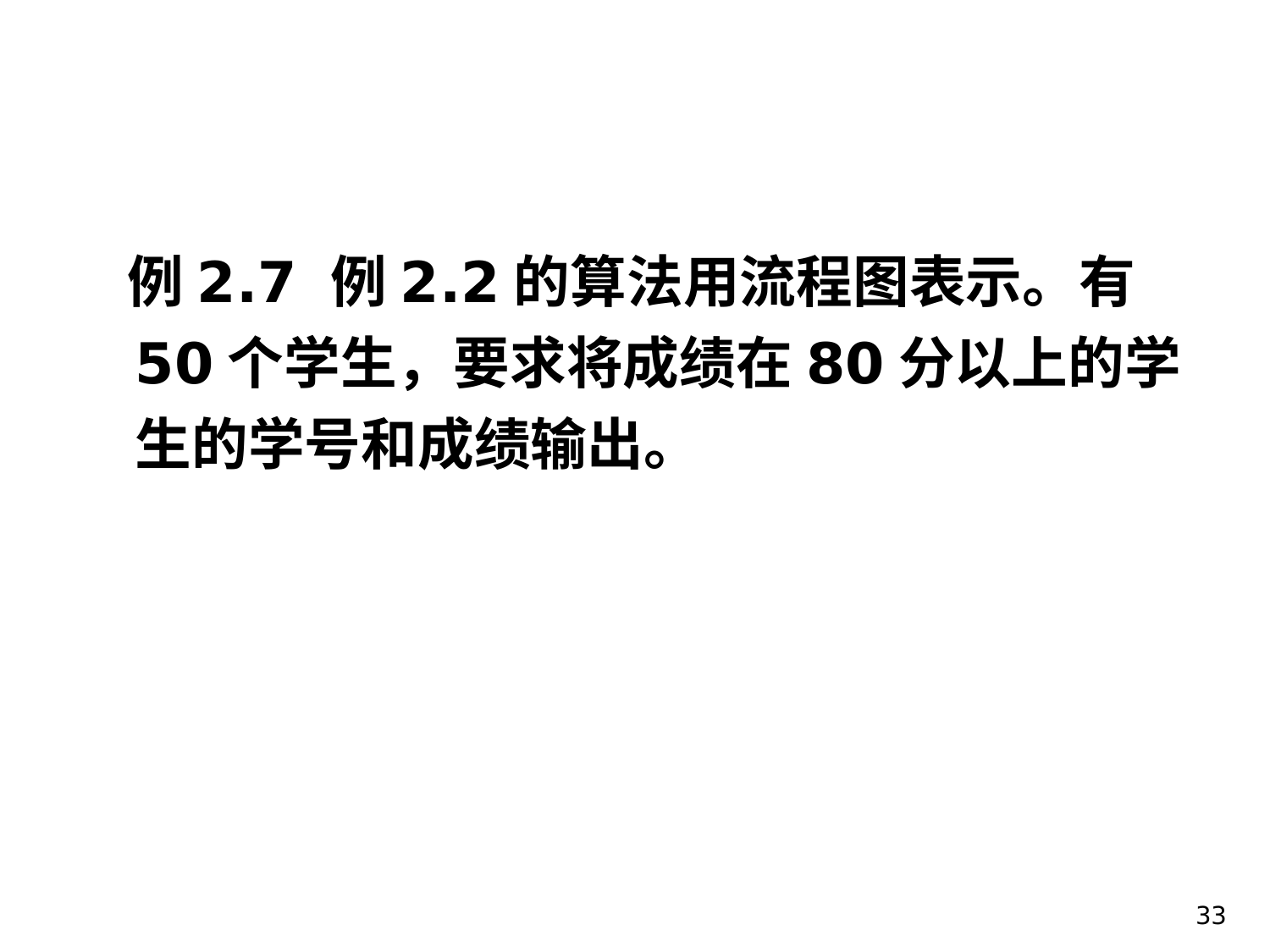

例2.7 例2.2的算法用流程图表示。有50个学生，要求将成绩在80分以上的学生的学号和成绩输出。
33